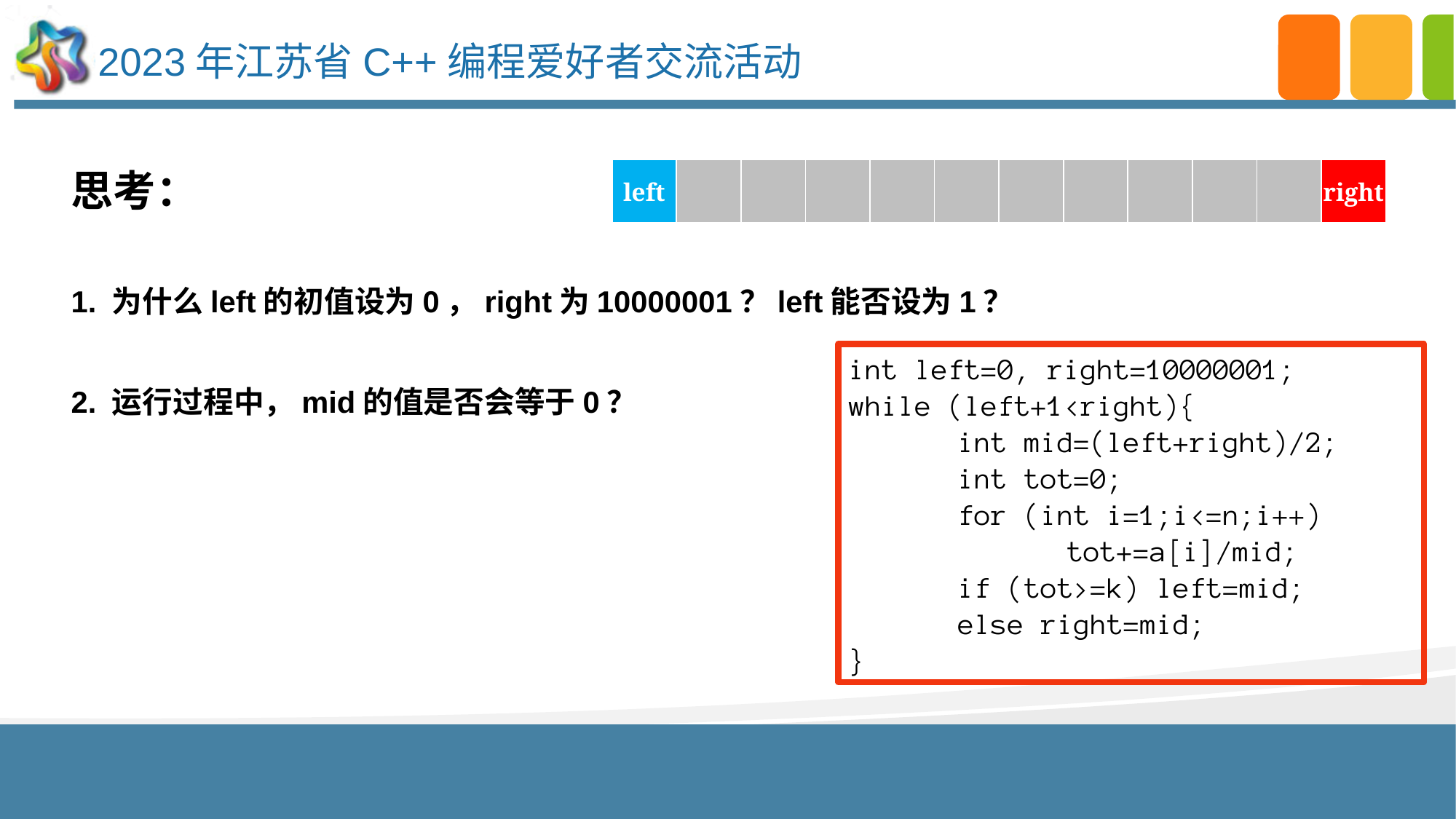

思考：
| left |  |  |  |  |  |  |  |  |  |  | right |
| --- | --- | --- | --- | --- | --- | --- | --- | --- | --- | --- | --- |
1. 为什么left的初值设为0，right为10000001？left能否设为1？
2. 运行过程中，mid的值是否会等于0？
int left=0, right=10000001;
while (left+1<right){
	int mid=(left+right)/2;
	int tot=0;
	for (int i=1;i<=n;i++)
		tot+=a[i]/mid;
	if (tot>=k) left=mid;
	else right=mid;
}